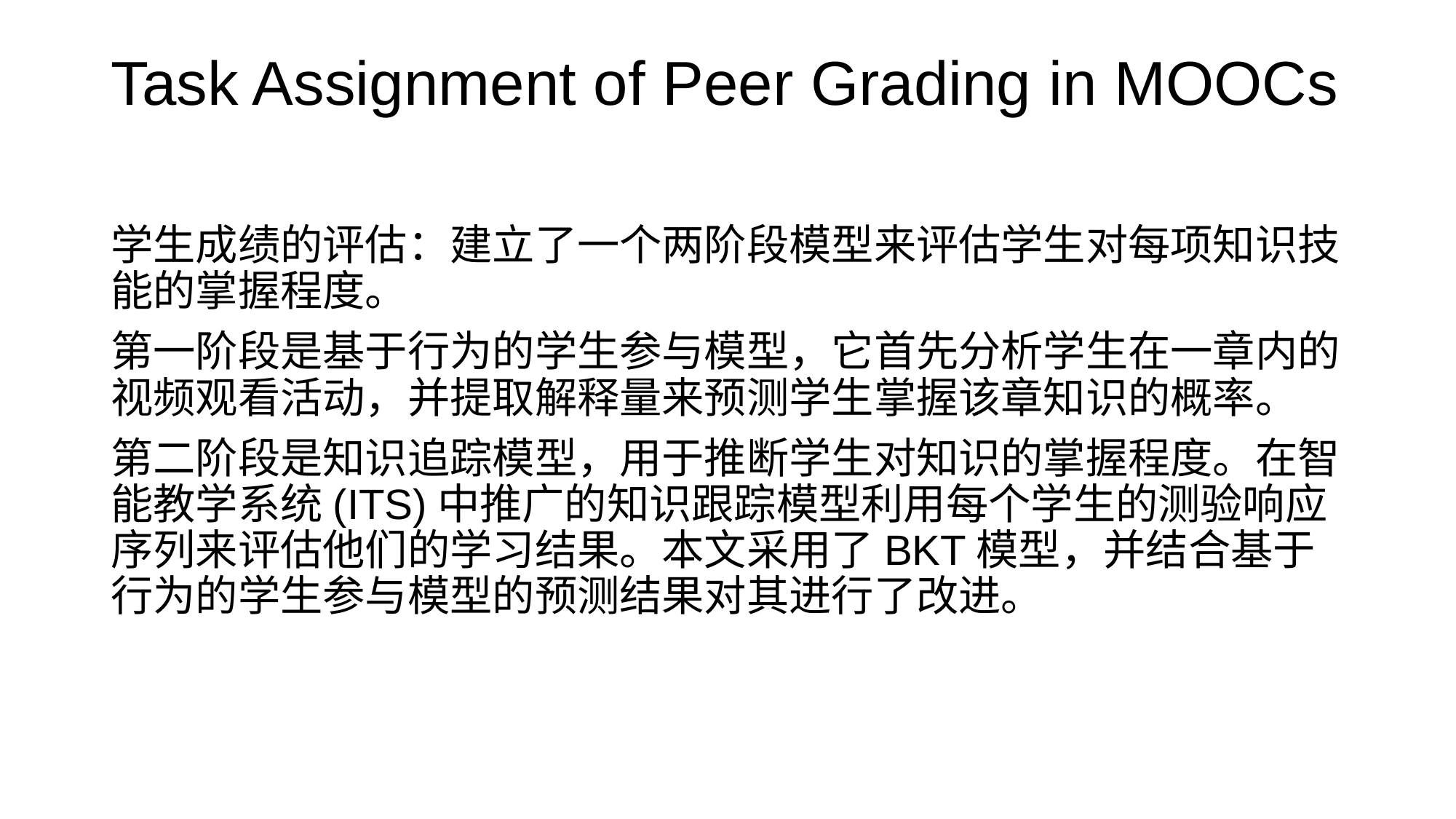

# Task Assignment of Peer Grading in MOOCs
学生成绩的评估：建立了一个两阶段模型来评估学生对每项知识技能的掌握程度。
第一阶段是基于行为的学生参与模型，它首先分析学生在一章内的视频观看活动，并提取解释量来预测学生掌握该章知识的概率。
第二阶段是知识追踪模型，用于推断学生对知识的掌握程度。在智能教学系统(ITS)中推广的知识跟踪模型利用每个学生的测验响应序列来评估他们的学习结果。本文采用了BKT模型，并结合基于行为的学生参与模型的预测结果对其进行了改进。